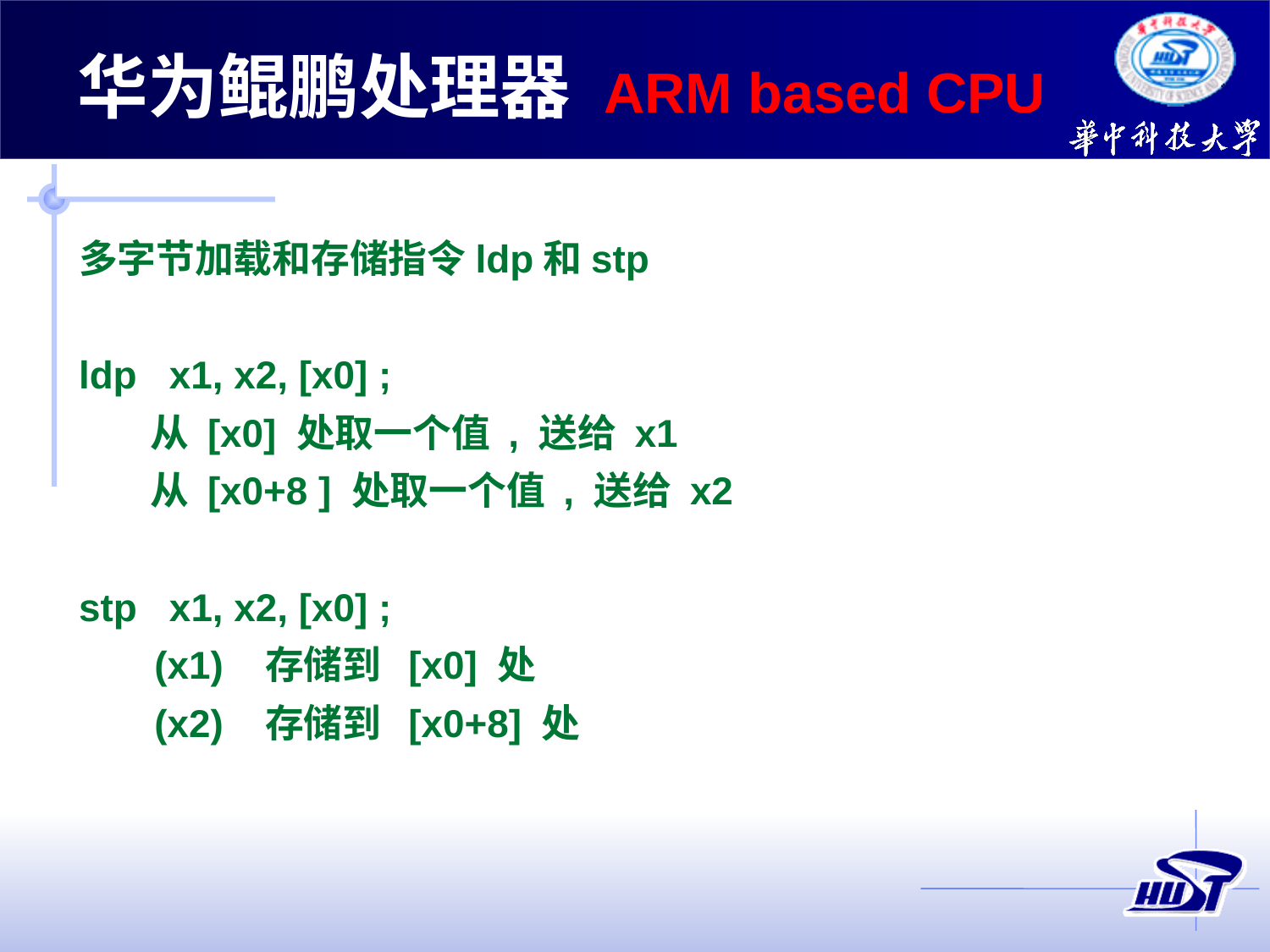

华为鲲鹏处理器 ARM based CPU
多字节加载和存储指令ldp和stp

ldp   x1, x2, [x0] ;
       从 [x0] 处取一个值 , 送给 x1
       从 [x0+8 ] 处取一个值 , 送给 x2

stp   x1, x2, [x0] ;
       (x1)   存储到  [x0] 处
       (x2)   存储到  [x0+8] 处